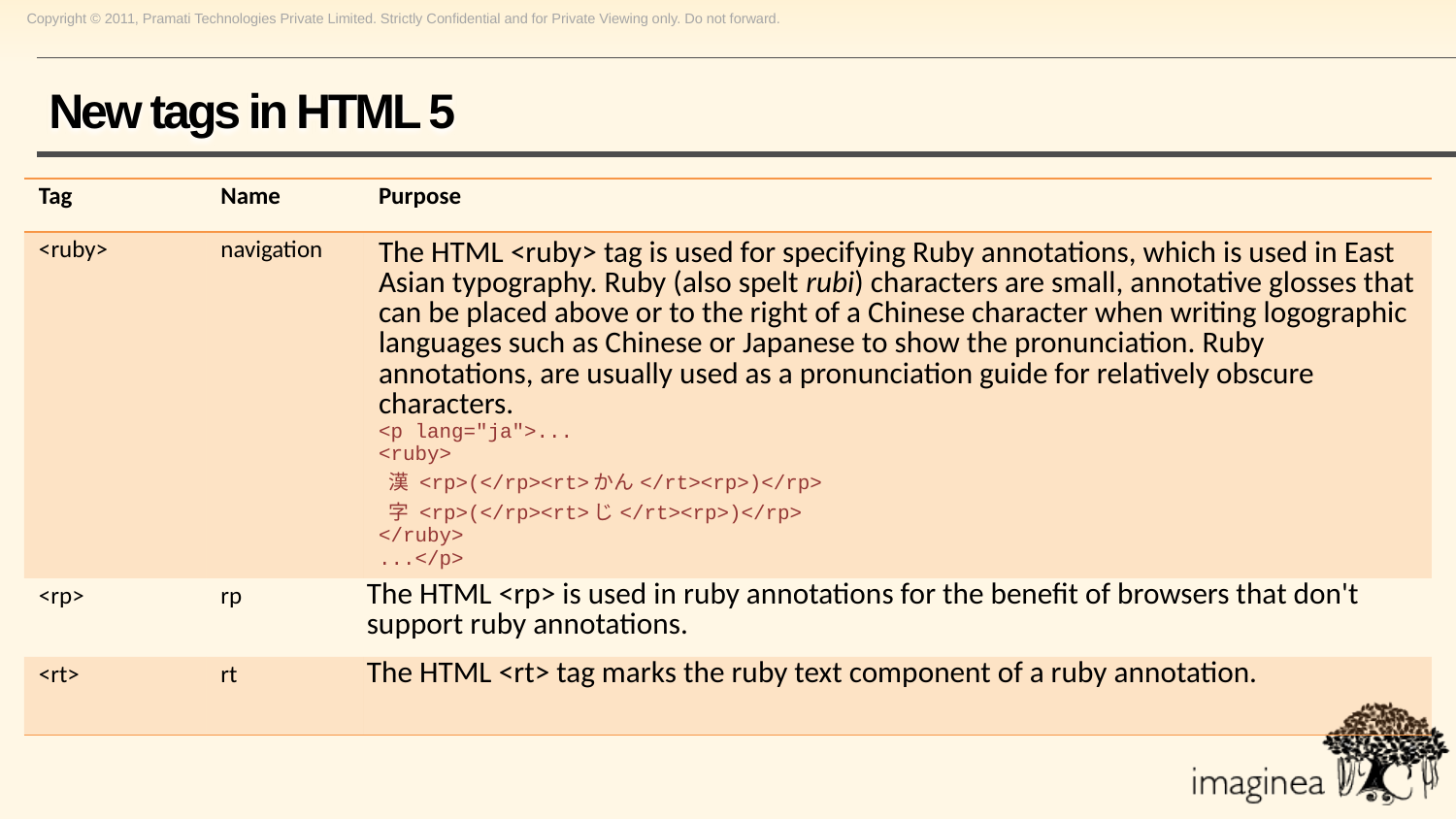

# New tags in HTML 5
| Tag | Name | Purpose |
| --- | --- | --- |
| <ruby> | navigation | The HTML <ruby> tag is used for specifying Ruby annotations, which is used in East Asian typography. Ruby (also spelt rubi) characters are small, annotative glosses that can be placed above or to the right of a Chinese character when writing logographic languages such as Chinese or Japanese to show the pronunciation. Ruby annotations, are usually used as a pronunciation guide for relatively obscure characters. <p lang="ja">... <ruby> 漢 <rp>(</rp><rt>かん</rt><rp>)</rp> 字 <rp>(</rp><rt>じ</rt><rp>)</rp> </ruby> ...</p> |
| <rp> | rp | The HTML <rp> is used in ruby annotations for the benefit of browsers that don't support ruby annotations. |
| <rt> | rt | The HTML <rt> tag marks the ruby text component of a ruby annotation. |